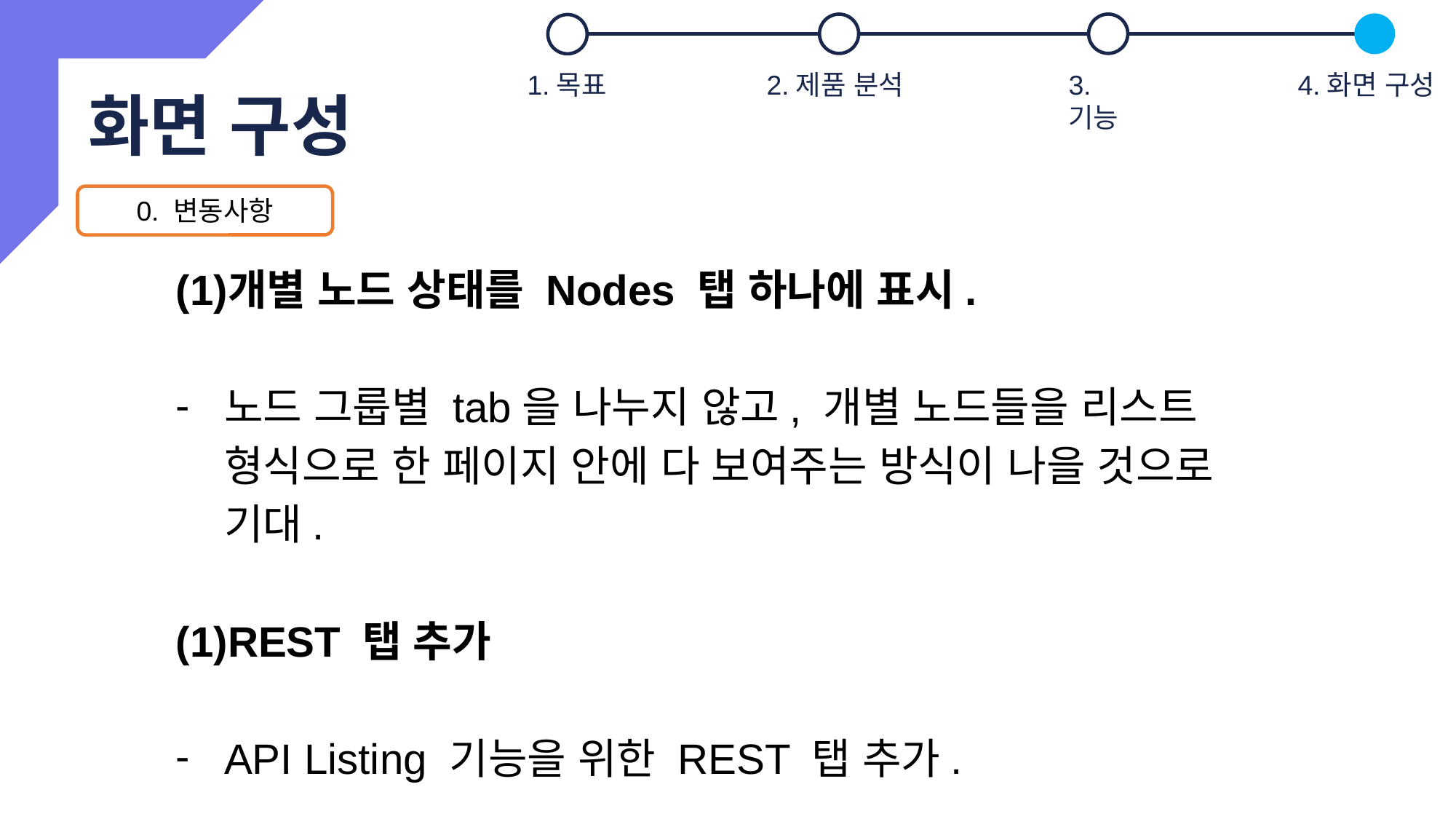

# 화면 구성
1.목표
2.제품 분석
3.기능
4.화면 구성
0. 변동사항
개별 노드 상태를 Nodes 탭 하나에 표시.

노드 그룹별 tab을 나누지 않고, 개별 노드들을 리스트 형식으로 한 페이지 안에 다 보여주는 방식이 나을 것으로 기대.

REST 탭 추가

API Listing 기능을 위한 REST 탭 추가.